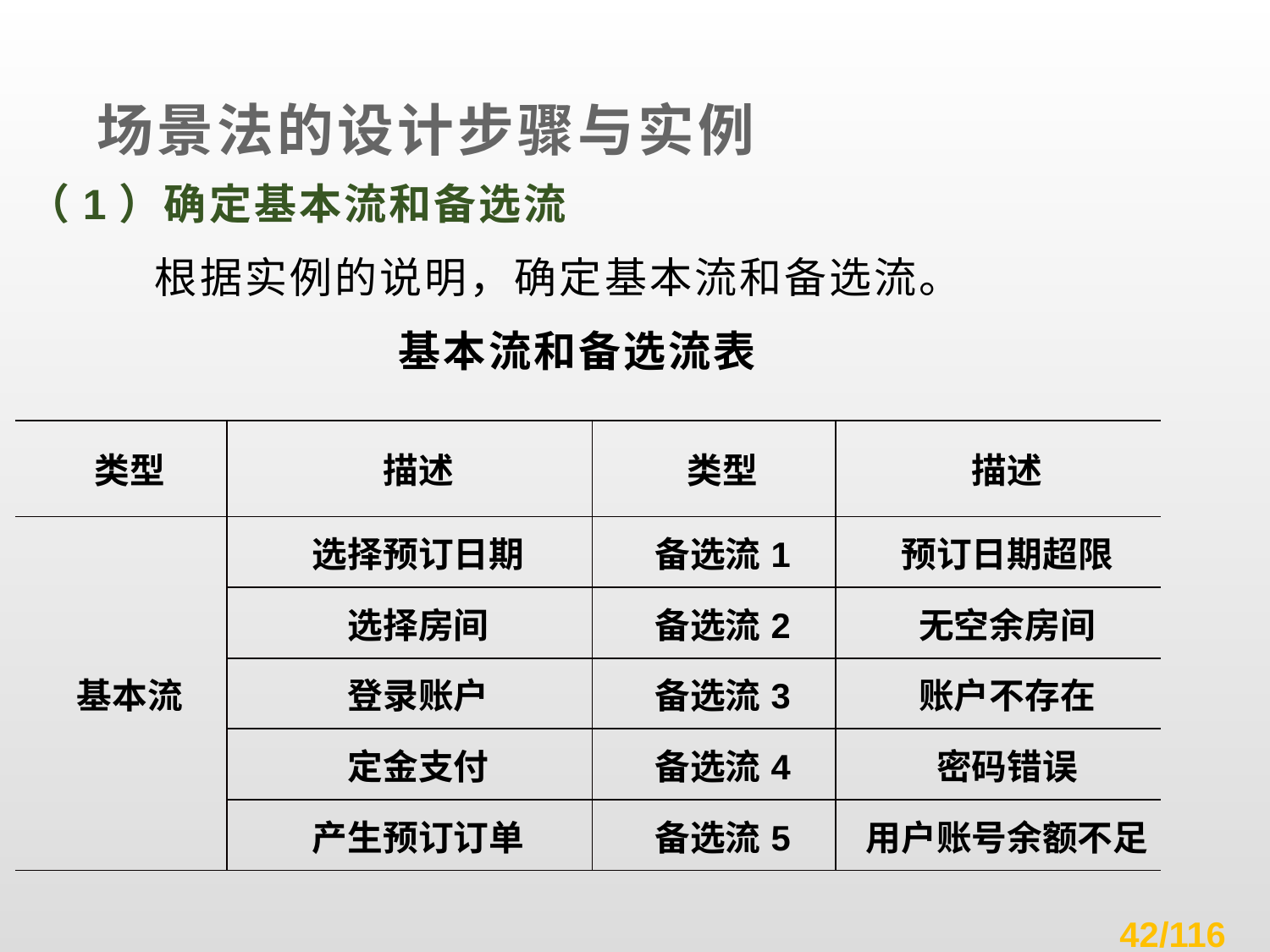

# 场景法的设计步骤与实例
（1）确定基本流和备选流
	根据实例的说明，确定基本流和备选流。
基本流和备选流表

| 类型 | 描述 | 类型 | 描述 |
| --- | --- | --- | --- |
| 基本流 | 选择预订日期 | 备选流1 | 预订日期超限 |
|  | 选择房间 | 备选流2 | 无空余房间 |
|  | 登录账户 | 备选流3 | 账户不存在 |
|  | 定金支付 | 备选流4 | 密码错误 |
|  | 产生预订订单 | 备选流5 | 用户账号余额不足 |
42/116